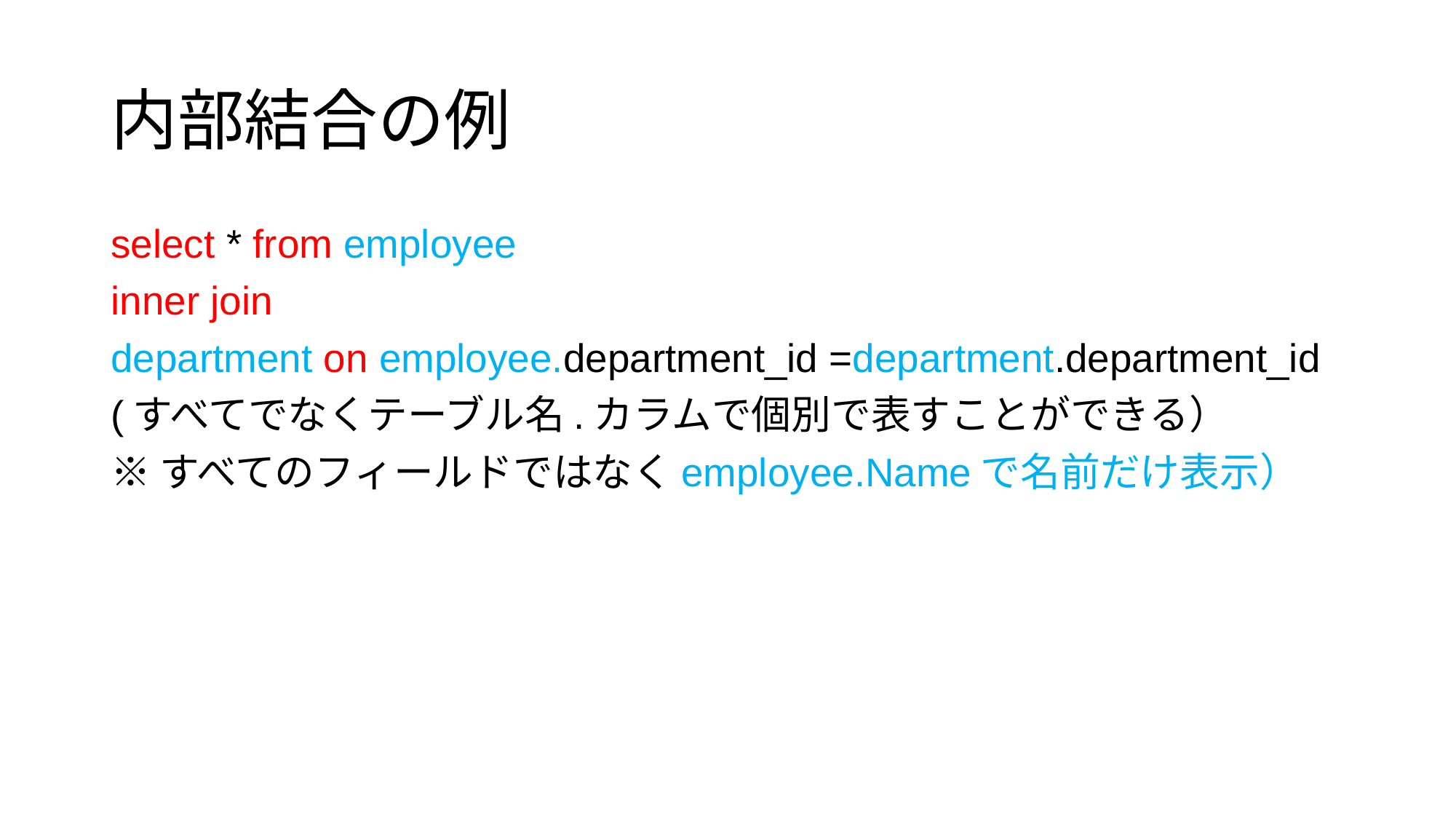

# 内部結合の例
select * from employee
inner join
department on employee.department_id =department.department_id
(すべてでなくテーブル名.カラムで個別で表すことができる）
※すべてのフィールドではなくemployee.Nameで名前だけ表示）